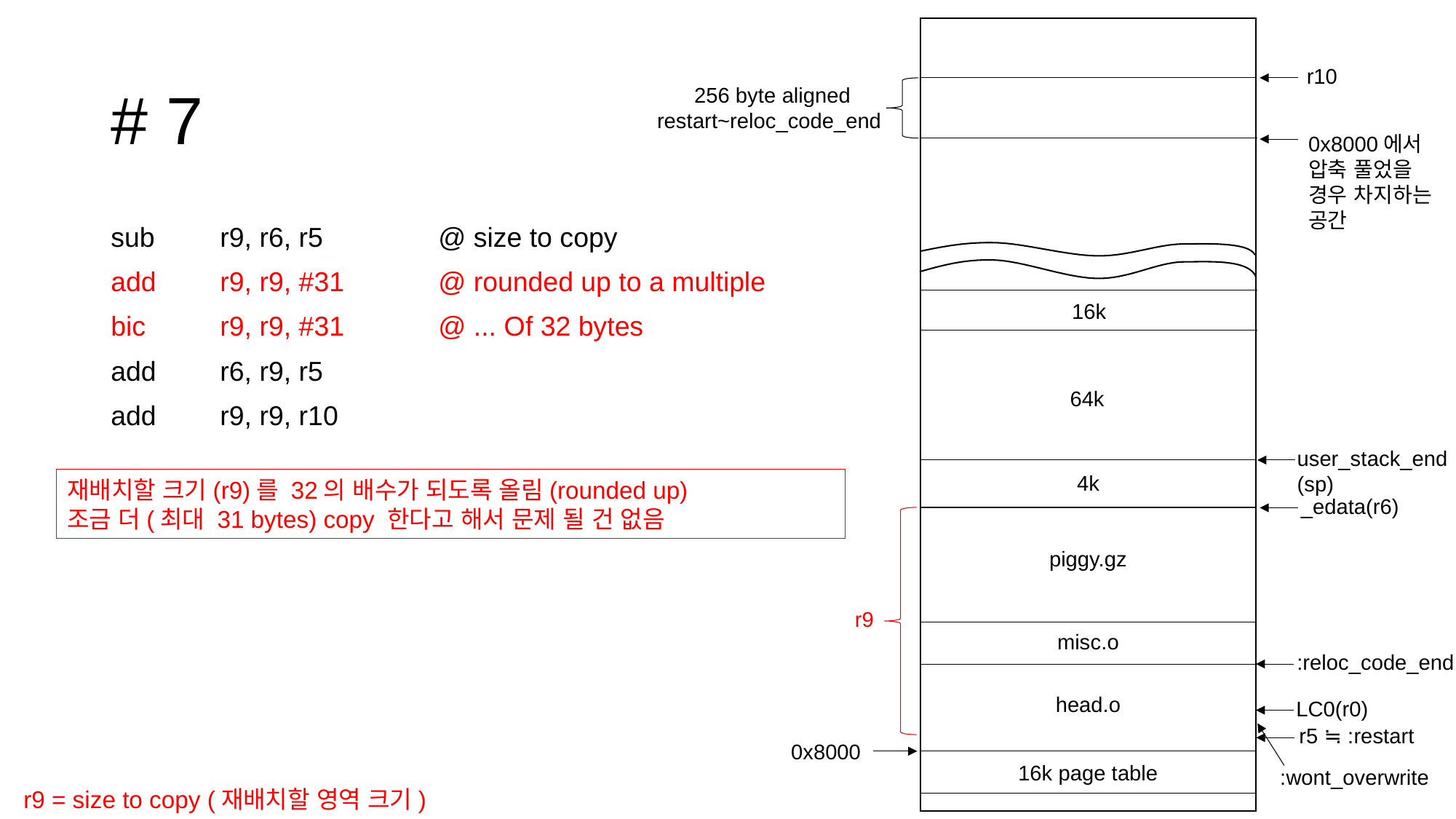

# # 7
r10
256 byte aligned
restart~reloc_code_end

0x8000에서
압축 풀었을
경우 차지하는
공간
sub	r9, r6, r5		@ size to copy
add	r9, r9, #31	@ rounded up to a multiple
bic	r9, r9, #31	@ ... Of 32 bytes
add	r6, r9, r5
add	r9, r9, r10

16k
64k

user_stack_end
(sp)
4k
재배치할 크기(r9)를 32의 배수가 되도록 올림(rounded up)
조금 더(최대 31 bytes) copy 한다고 해서 문제 될 건 없음
_edata(r6)

piggy.gz
r9
misc.o
:reloc_code_end
head.o
LC0(r0)
r5 ≒ :restart
0x8000
16k page table
:wont_overwrite
r9 = size to copy (재배치할 영역 크기)